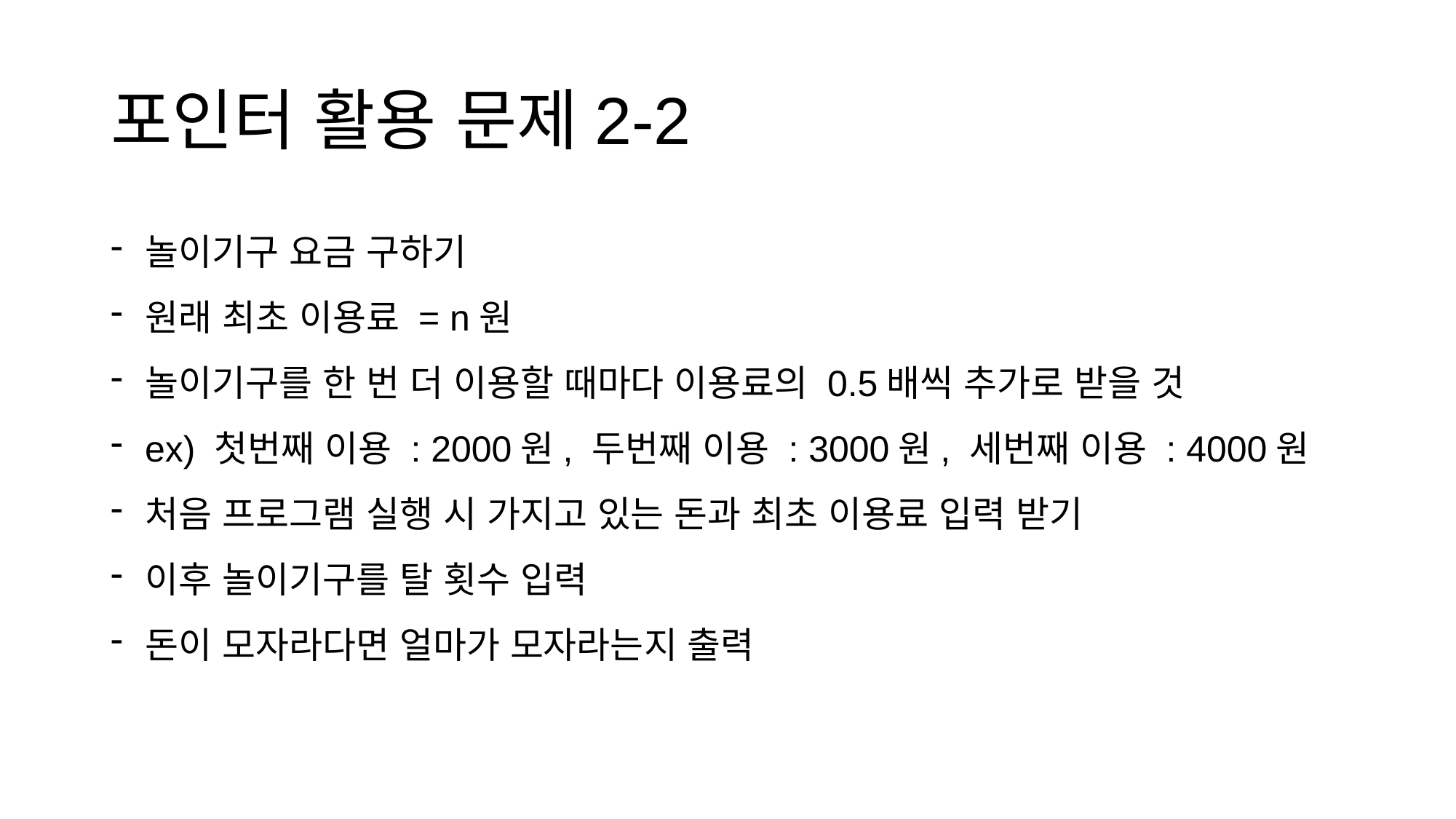

# 포인터 활용 문제2-2
놀이기구 요금 구하기
원래 최초 이용료 = n원
놀이기구를 한 번 더 이용할 때마다 이용료의 0.5배씩 추가로 받을 것
ex) 첫번째 이용 : 2000원, 두번째 이용 : 3000원, 세번째 이용 : 4000원
처음 프로그램 실행 시 가지고 있는 돈과 최초 이용료 입력 받기
이후 놀이기구를 탈 횟수 입력
돈이 모자라다면 얼마가 모자라는지 출력